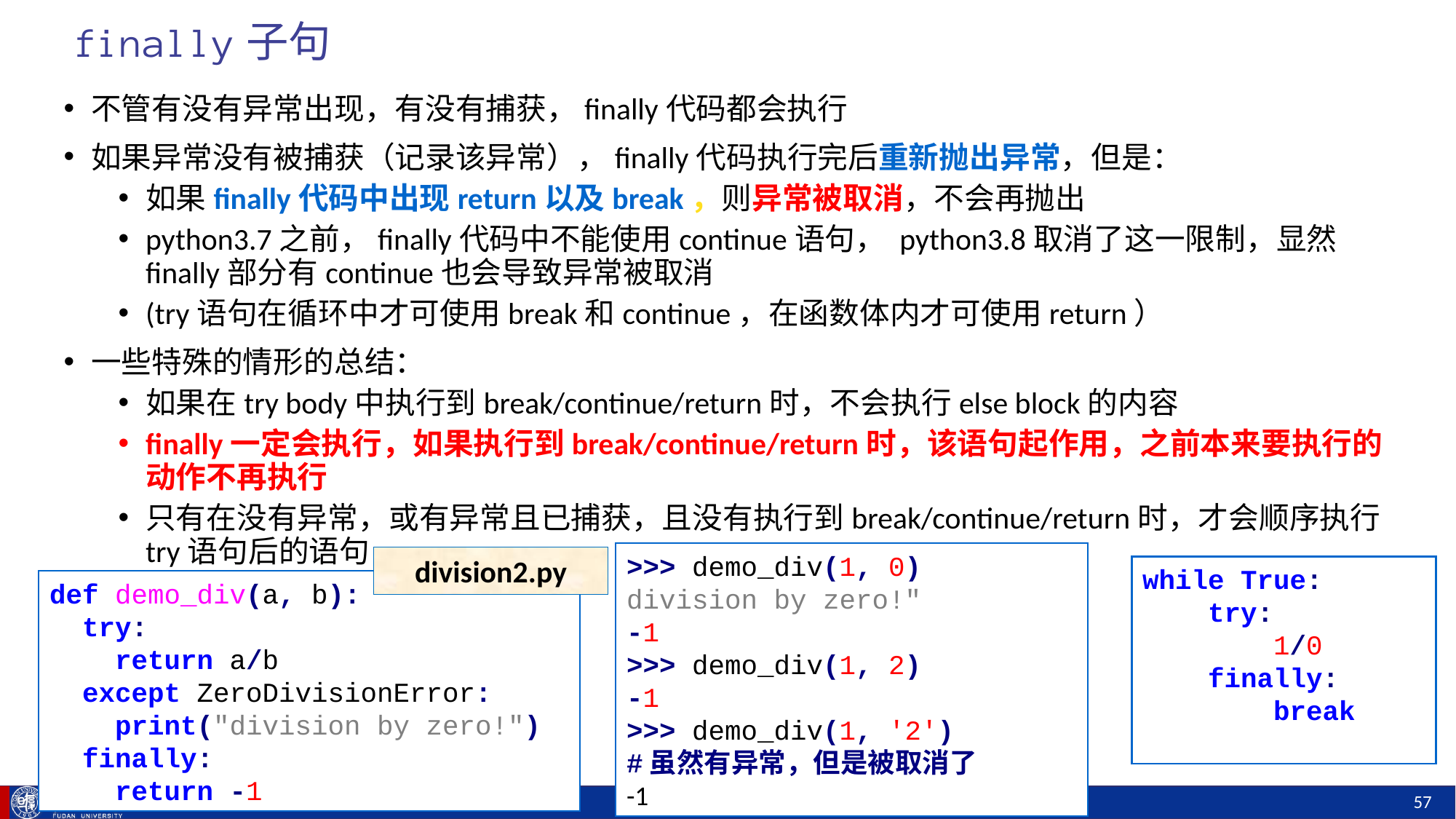

# finally子句
不管有没有异常出现，有没有捕获，finally代码都会执行
如果异常没有被捕获（记录该异常），finally代码执行完后重新抛出异常，但是：
如果finally代码中出现return以及break，则异常被取消，不会再抛出
python3.7之前，finally代码中不能使用continue语句， python3.8取消了这一限制，显然finally部分有continue也会导致异常被取消
(try语句在循环中才可使用break和continue，在函数体内才可使用return）
一些特殊的情形的总结：
如果在try body中执行到break/continue/return时，不会执行else block的内容
finally一定会执行，如果执行到break/continue/return时，该语句起作用，之前本来要执行的动作不再执行
只有在没有异常，或有异常且已捕获，且没有执行到break/continue/return时，才会顺序执行try语句后的语句

>>> demo_div(1, 0)
division by zero!"
-1
>>> demo_div(1, 2)
-1
>>> demo_div(1, '2')
#虽然有异常，但是被取消了
-1
division2.py
while True:
    try:
        1/0
    finally:
        break
def demo_div(a, b):
  try:
    return a/b
  except ZeroDivisionError:
    print("division by zero!")
  finally:
    return -1